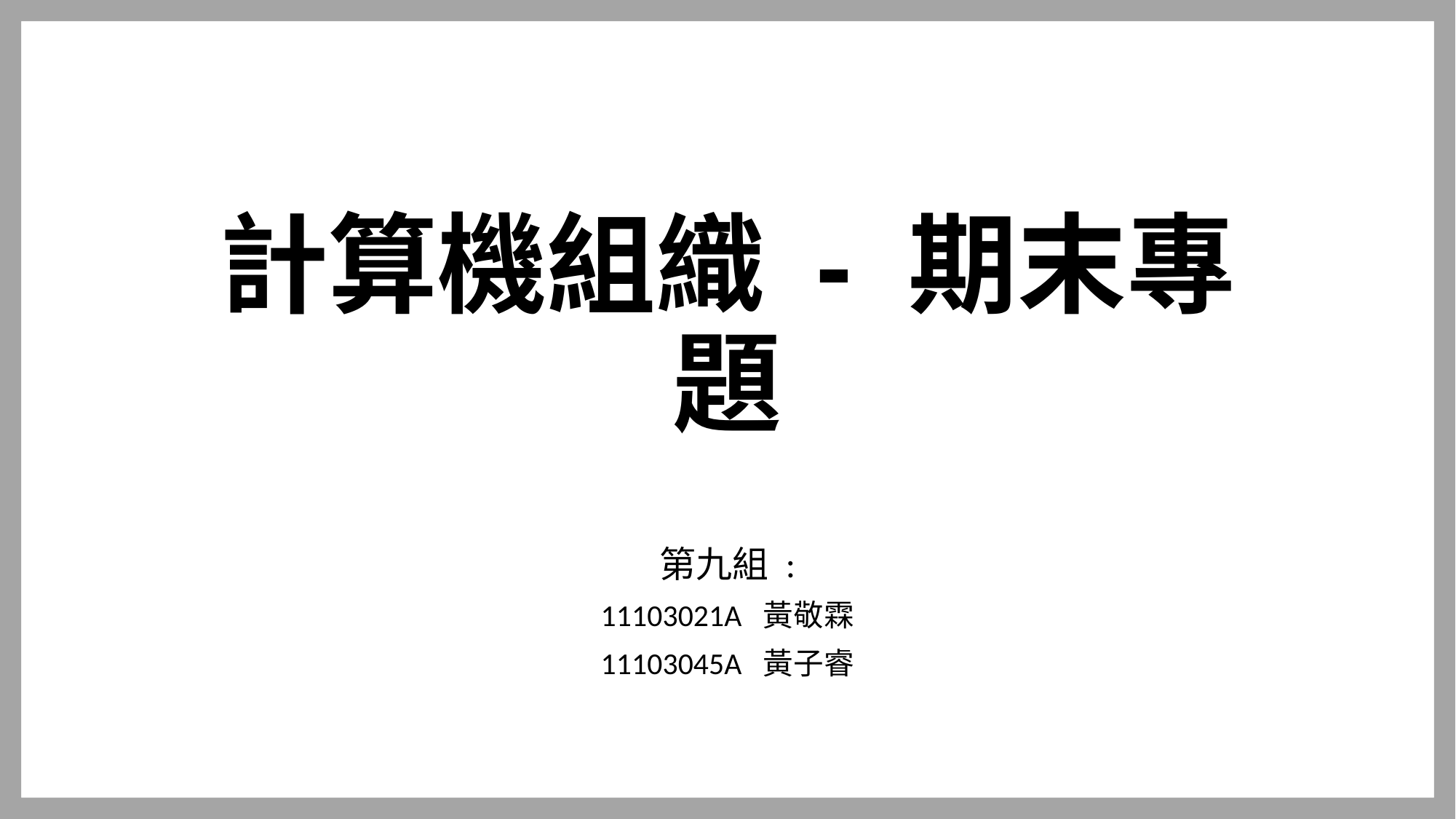

# 計算機組織 - 期末專題
第九組 :
11103021A  黃敬霖
11103045A  黃子睿